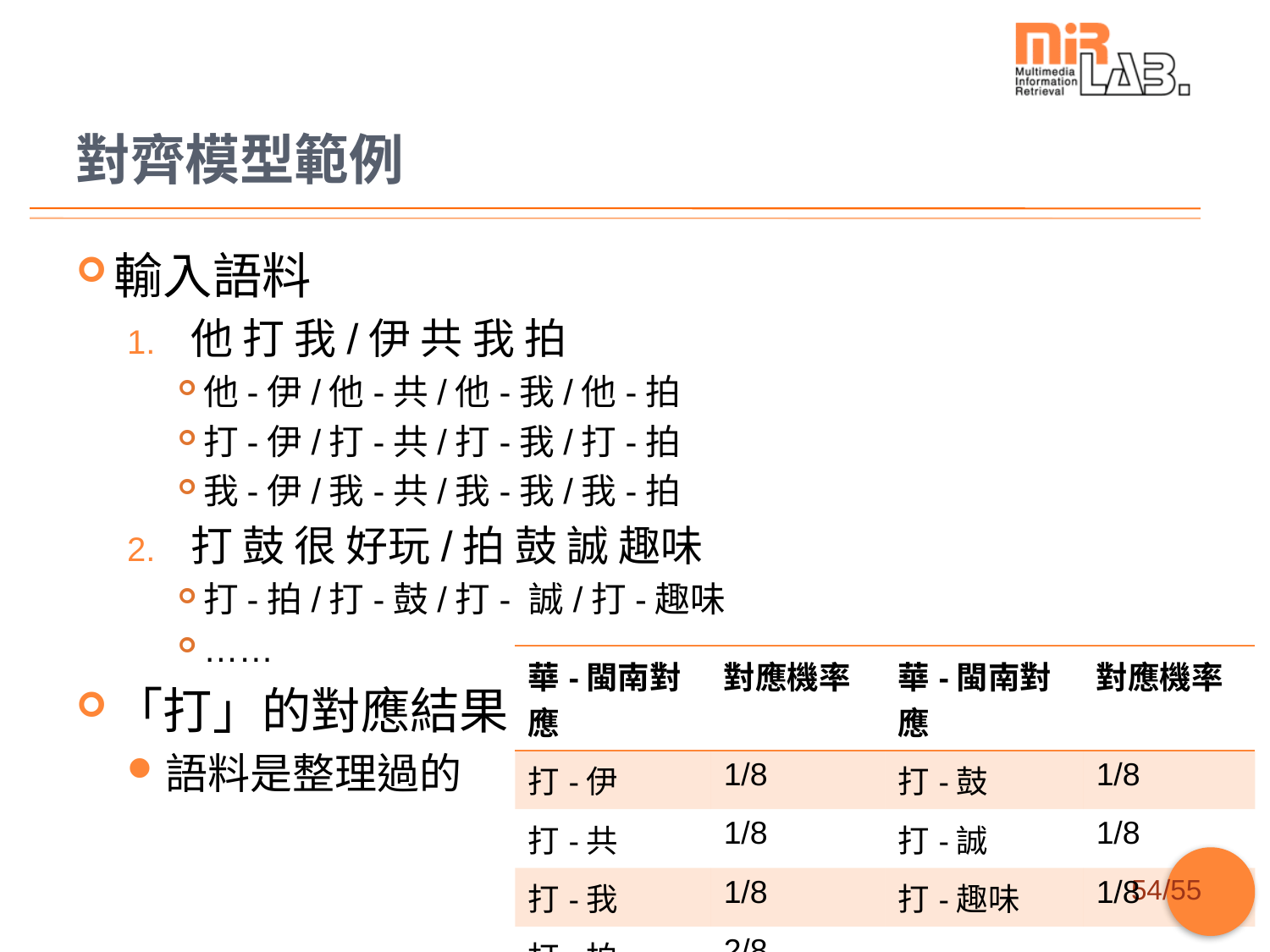

# 對齊模型範例
輸入語料
他 打 我/伊 共 我 拍
他-伊/他-共/他-我/他-拍
打-伊/打-共/打-我/打-拍
我-伊/我-共/我-我/我-拍
打 鼓 很 好玩/拍 鼓 誠 趣味
打-拍/打-鼓/打- 誠/打-趣味
……
「打」的對應結果
語料是整理過的

| 華-閩南對應 | 對應機率 | 華-閩南對應 | 對應機率 |
| --- | --- | --- | --- |
| 打-伊 | 1/8 | 打-鼓 | 1/8 |
| 打-共 | 1/8 | 打-誠 | 1/8 |
| 打-我 | 1/8 | 打-趣味 | 1/8 |
| 打-拍 | 2/8 |  |  |